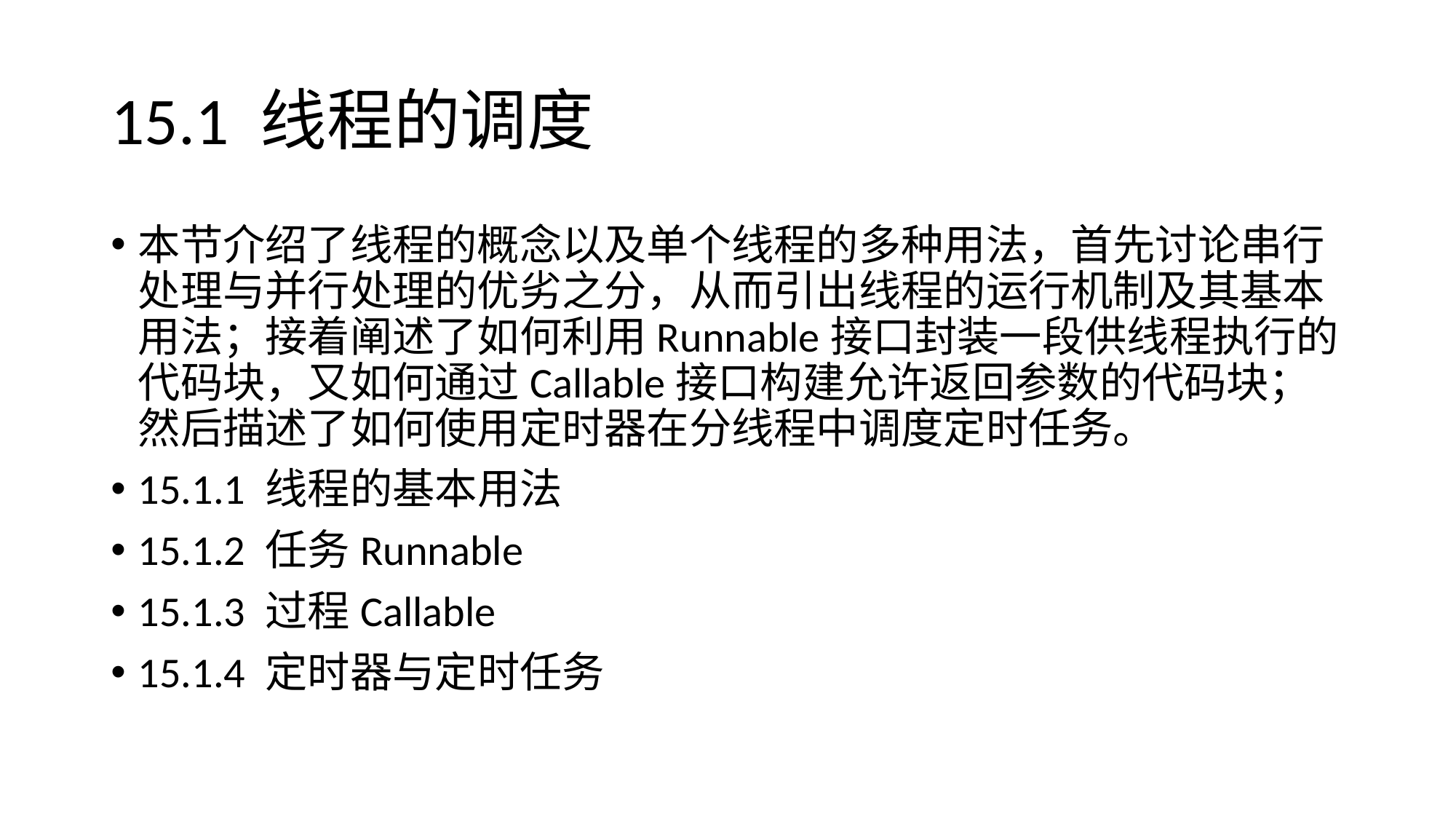

# 15.1 线程的调度
本节介绍了线程的概念以及单个线程的多种用法，首先讨论串行处理与并行处理的优劣之分，从而引出线程的运行机制及其基本用法；接着阐述了如何利用Runnable接口封装一段供线程执行的代码块，又如何通过Callable接口构建允许返回参数的代码块；然后描述了如何使用定时器在分线程中调度定时任务。
15.1.1 线程的基本用法
15.1.2 任务Runnable
15.1.3 过程Callable
15.1.4 定时器与定时任务